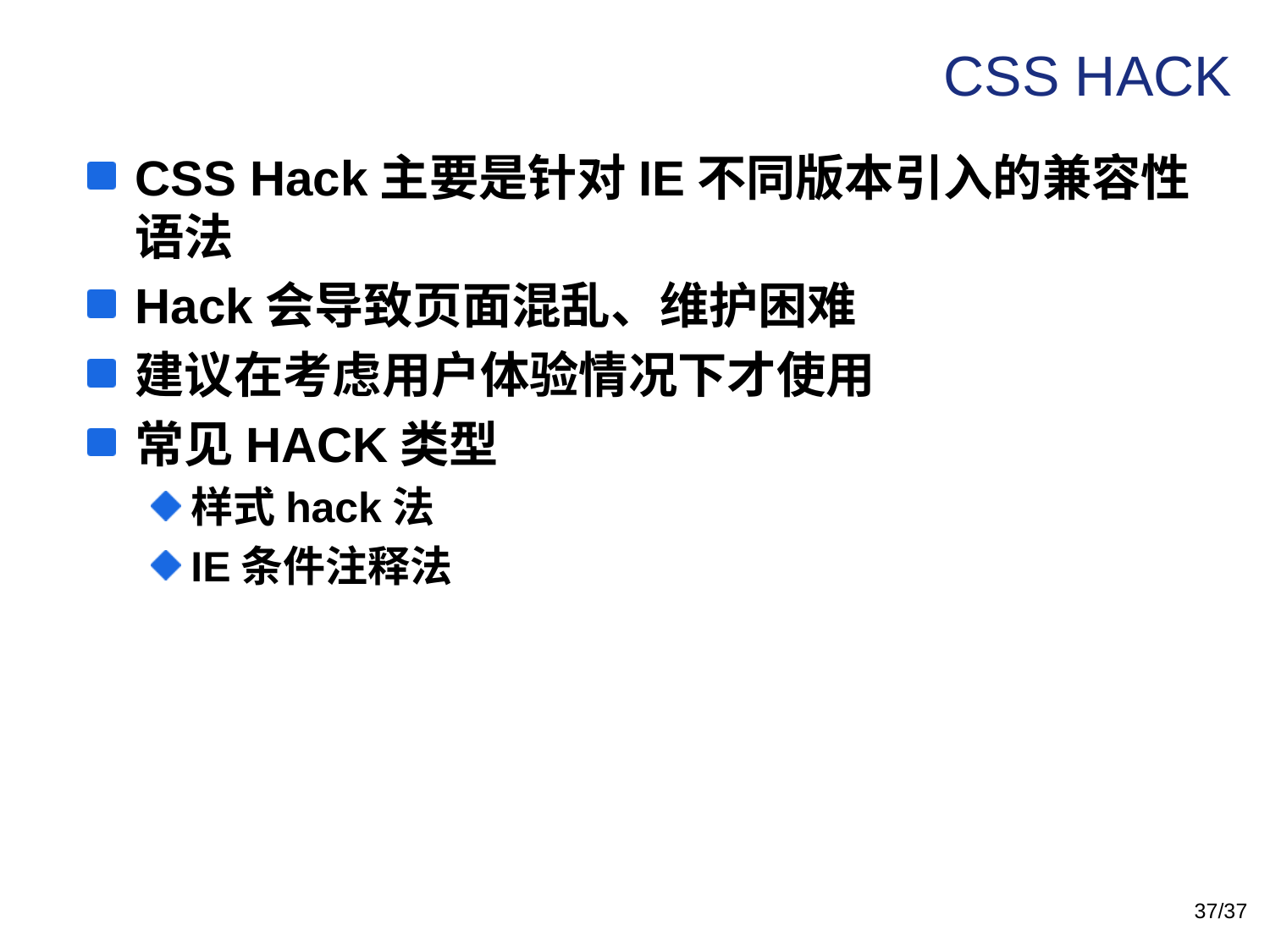

# CSS HACK
CSS Hack主要是针对IE不同版本引入的兼容性语法
Hack会导致页面混乱、维护困难
建议在考虑用户体验情况下才使用
常见HACK类型
样式hack法
IE条件注释法
37/37